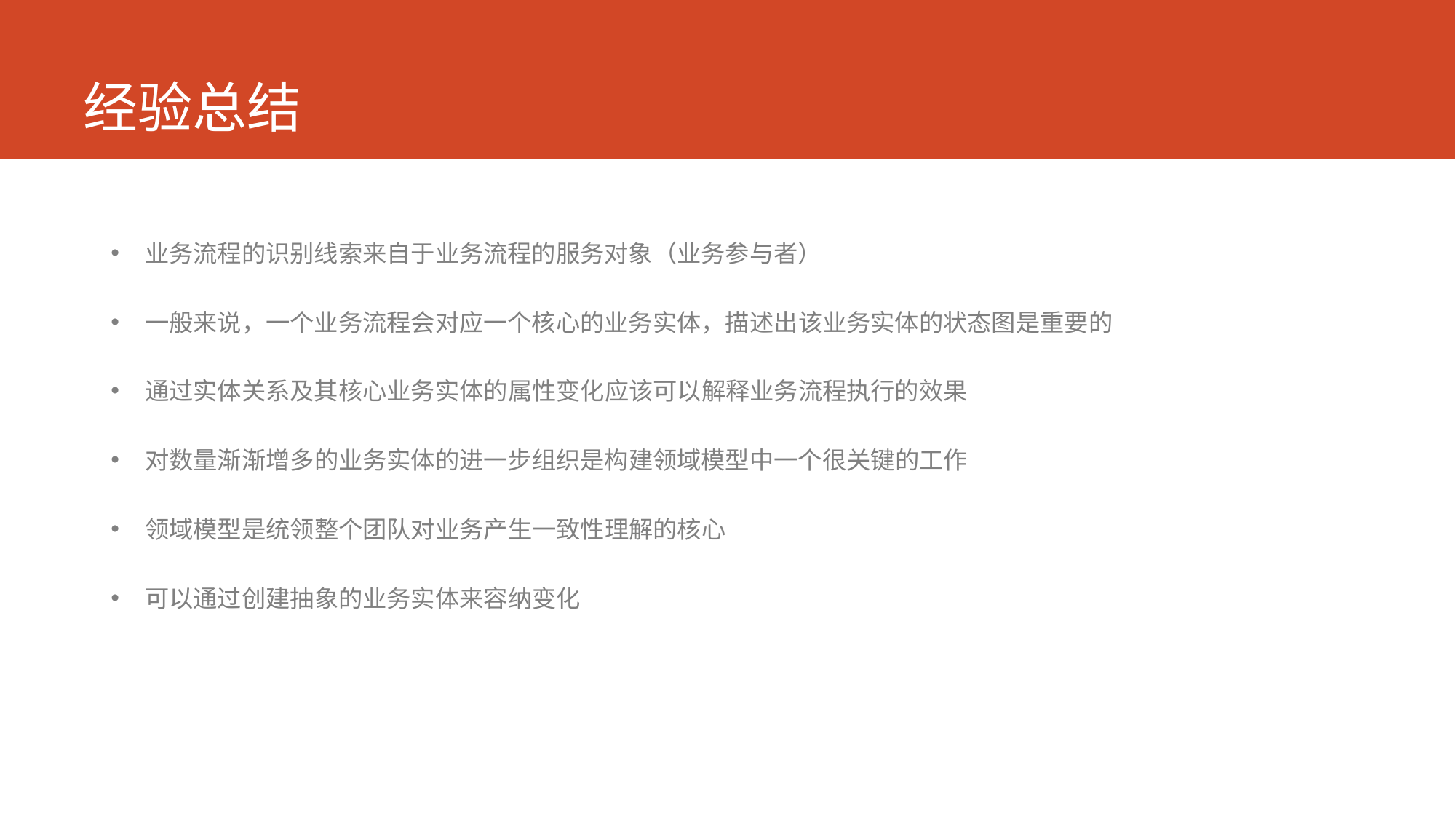

# 经验总结
业务流程的识别线索来自于业务流程的服务对象（业务参与者）
一般来说，一个业务流程会对应一个核心的业务实体，描述出该业务实体的状态图是重要的
通过实体关系及其核心业务实体的属性变化应该可以解释业务流程执行的效果
对数量渐渐增多的业务实体的进一步组织是构建领域模型中一个很关键的工作
领域模型是统领整个团队对业务产生一致性理解的核心
可以通过创建抽象的业务实体来容纳变化